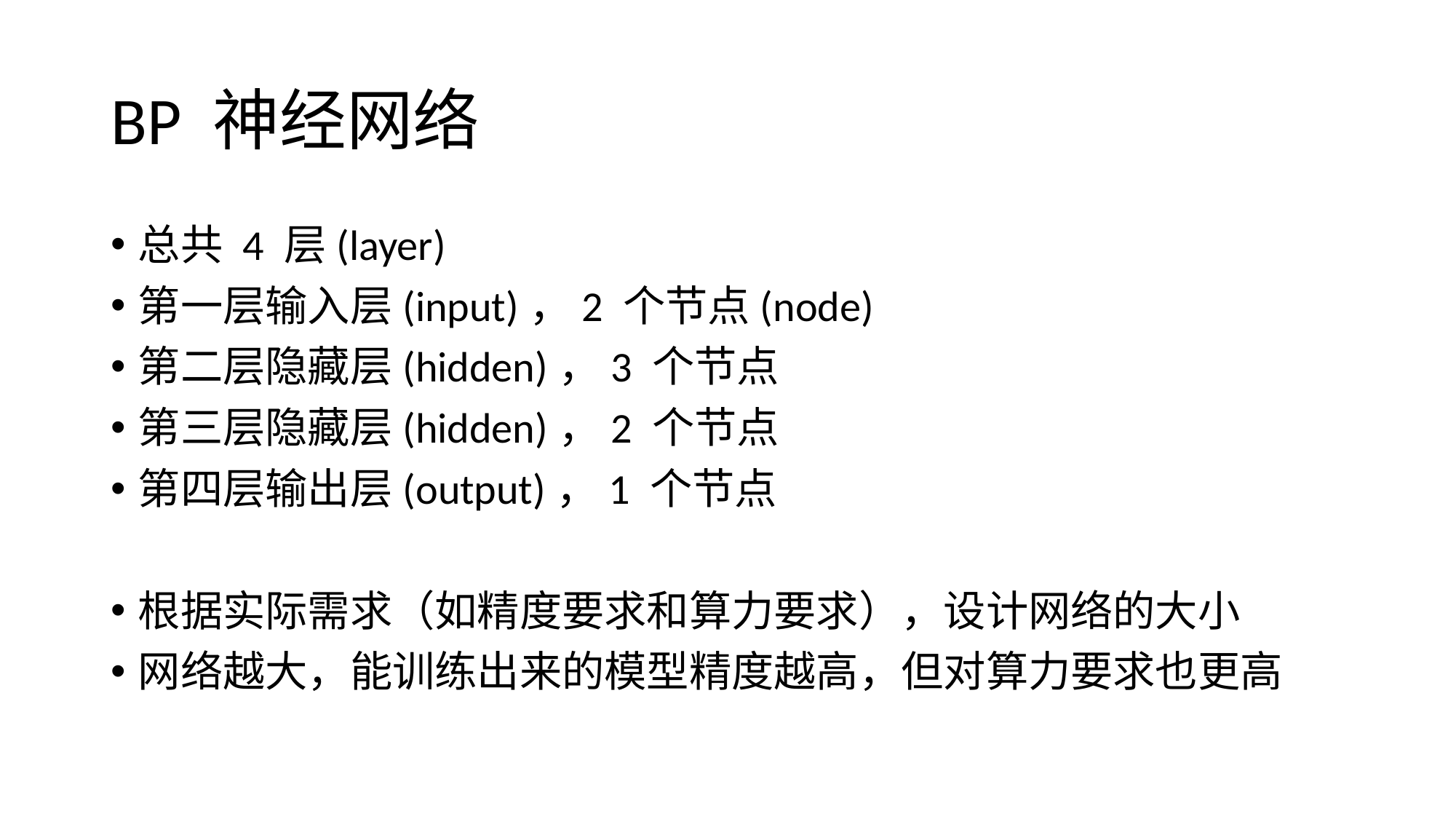

# BP 神经网络
总共 4 层(layer)
第一层输入层(input)，2 个节点(node)
第二层隐藏层(hidden)，3 个节点
第三层隐藏层(hidden)，2 个节点
第四层输出层(output)，1 个节点

根据实际需求（如精度要求和算力要求），设计网络的大小
网络越大，能训练出来的模型精度越高，但对算力要求也更高